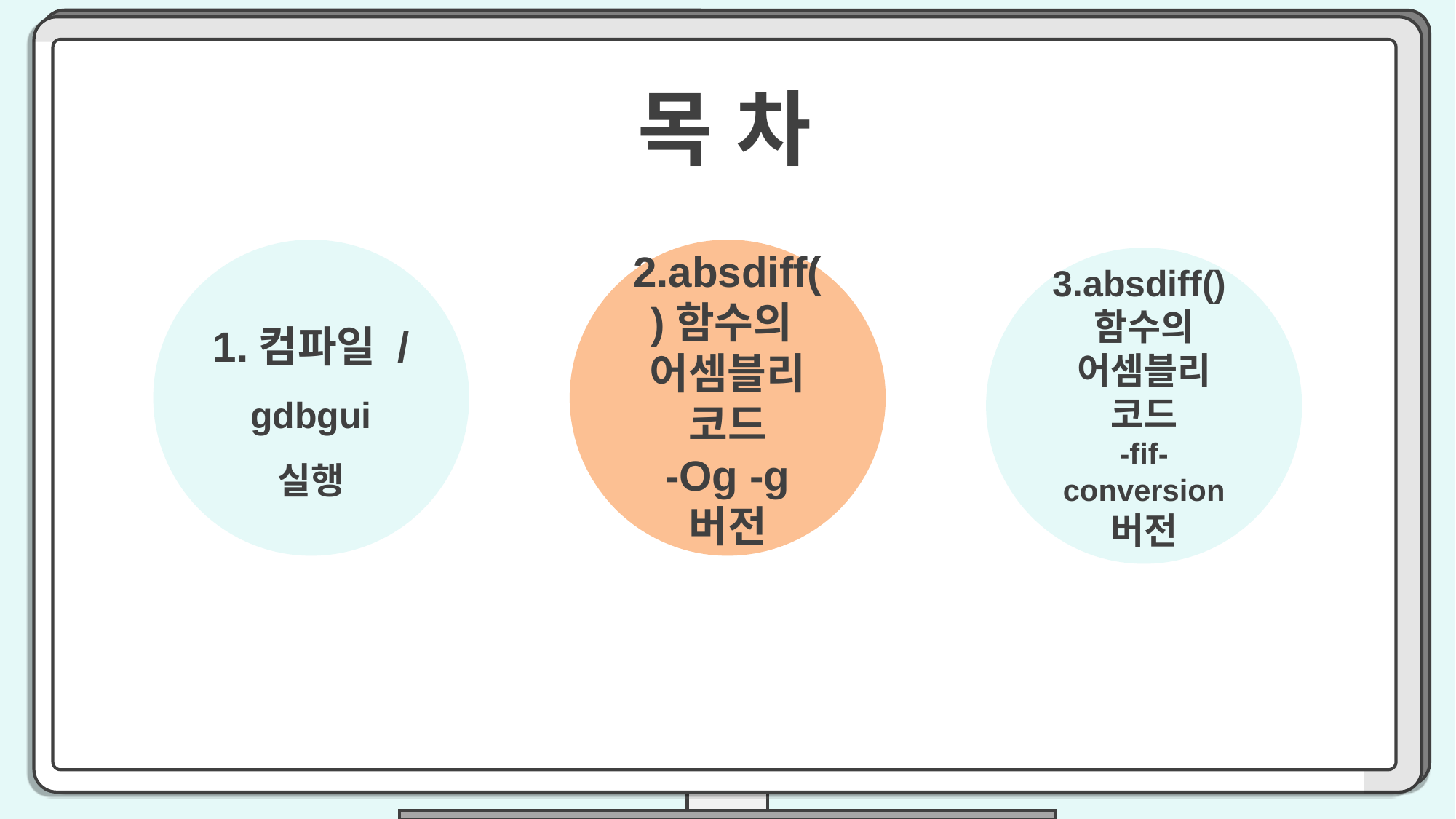

목 차
1.컴파일 /
gdbgui
실행
2.absdiff()함수의
어셈블리 코드
-Og -g 버전
3.absdiff()함수의 어셈블리 코드
-fif-conversion 버전